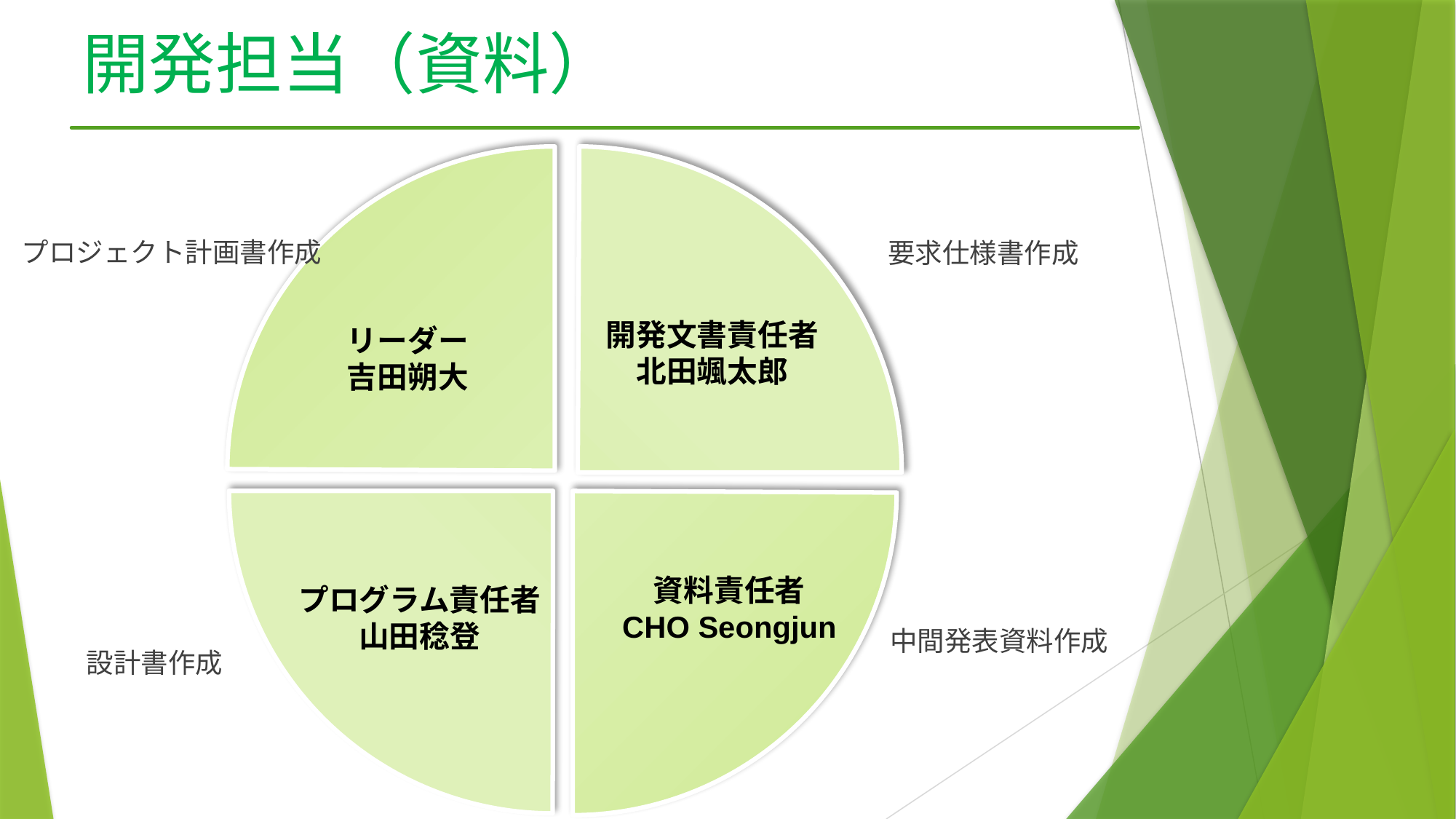

# 開発担当（資料）

プロジェクト計画書作成
要求仕様書作成
開発⽂書責任者
北⽥颯太郎
リーダー
吉⽥朔⼤

資料責任者
CHO Seongjun
プログラム責任者
⼭⽥稔登
中間発表資料作成
設計書作成